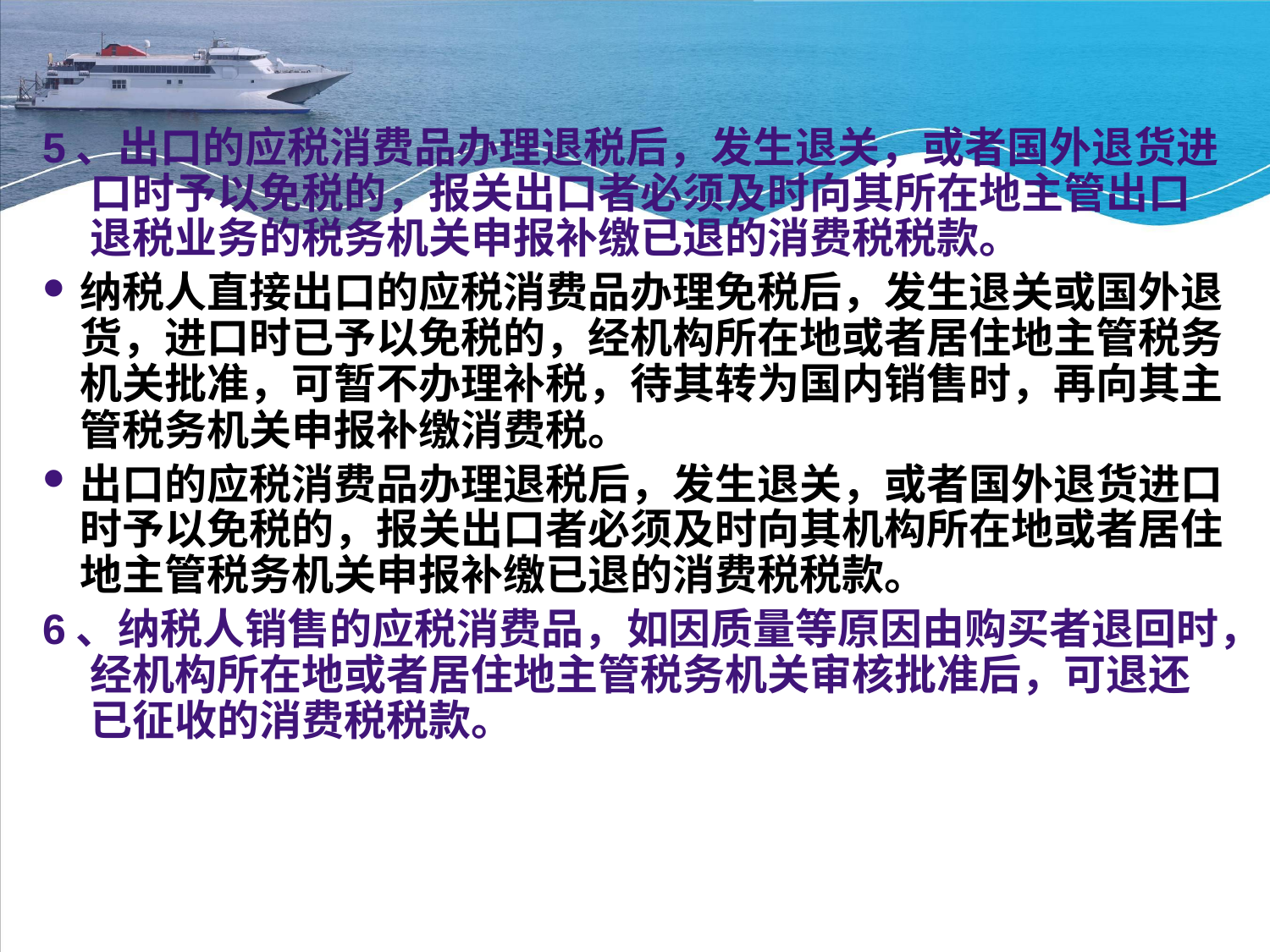

5、出口的应税消费品办理退税后，发生退关，或者国外退货进口时予以免税的，报关出口者必须及时向其所在地主管出口退税业务的税务机关申报补缴已退的消费税税款。
纳税人直接出口的应税消费品办理免税后，发生退关或国外退货，进口时已予以免税的，经机构所在地或者居住地主管税务机关批准，可暂不办理补税，待其转为国内销售时，再向其主管税务机关申报补缴消费税。
出口的应税消费品办理退税后，发生退关，或者国外退货进口时予以免税的，报关出口者必须及时向其机构所在地或者居住地主管税务机关申报补缴已退的消费税税款。
6、纳税人销售的应税消费品，如因质量等原因由购买者退回时，经机构所在地或者居住地主管税务机关审核批准后，可退还已征收的消费税税款。